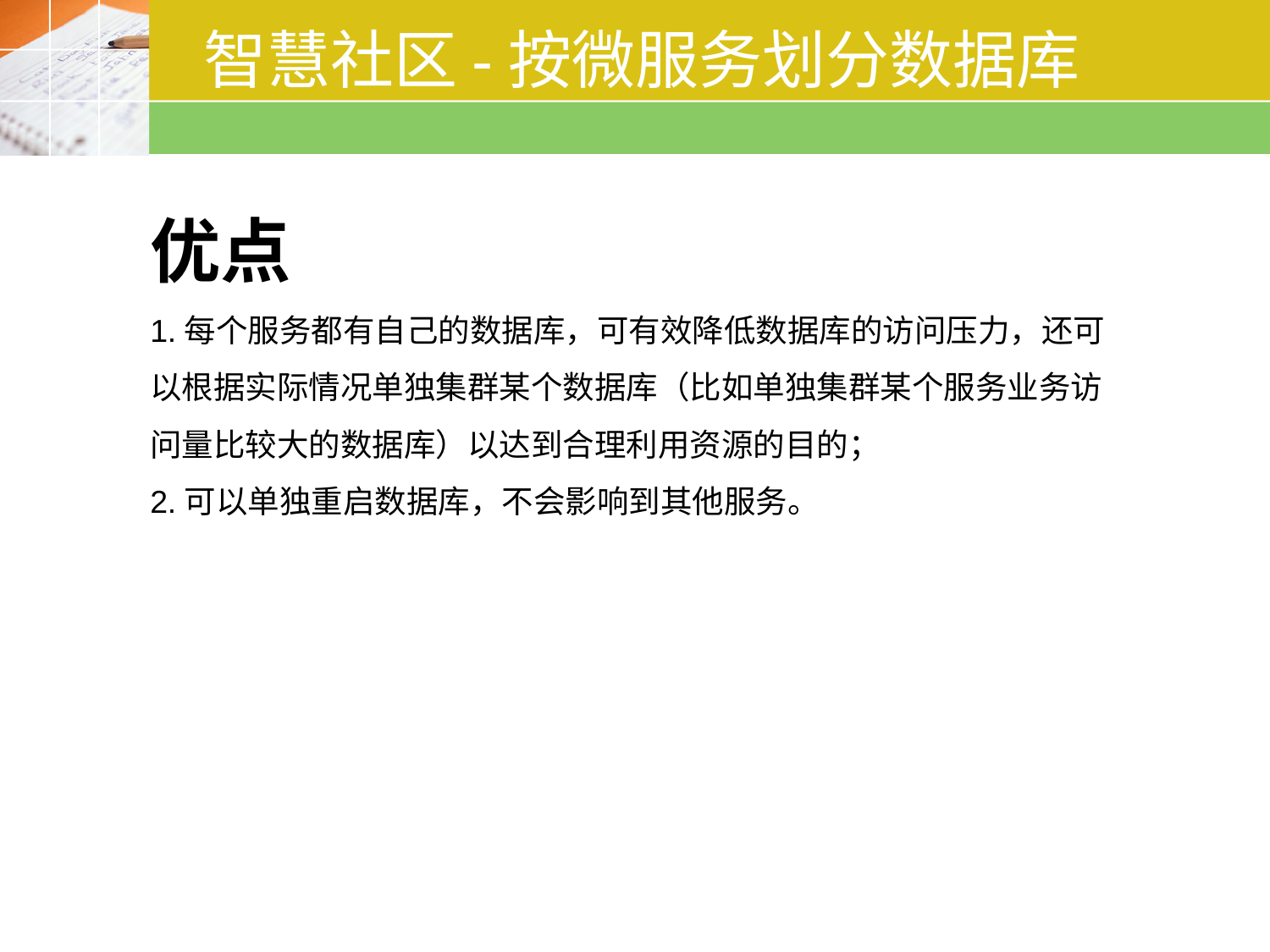

# 智慧社区-按微服务划分数据库
优点
1.每个服务都有自己的数据库，可有效降低数据库的访问压力，还可以根据实际情况单独集群某个数据库（比如单独集群某个服务业务访问量比较大的数据库）以达到合理利用资源的目的；
2.可以单独重启数据库，不会影响到其他服务。

Click to add Text
Click to add Text
Click to add Text
Click to add Text
Click to add Text
Click to add Text
Click to add Text
Click to add Text
Click to add Text